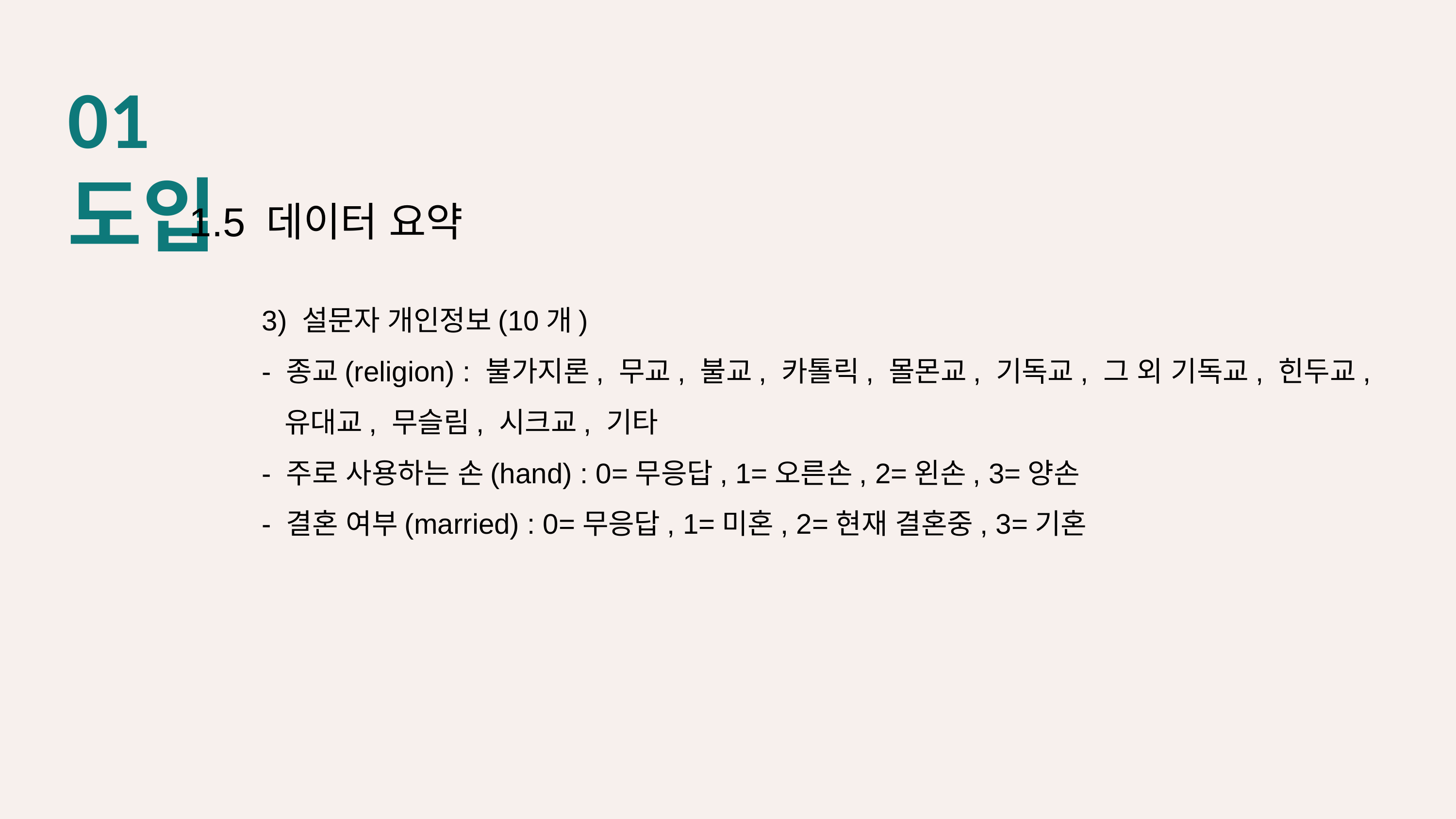

01 도입
1.5 데이터 요약

	3) 설문자 개인정보(10개)
	- 종교(religion) : 불가지론, 무교, 불교, 카톨릭, 몰몬교, 기독교, 그 외 기독교, 힌두교,
	  유대교, 무슬림, 시크교, 기타
	- 주로 사용하는 손(hand) : 0=무응답, 1=오른손, 2=왼손, 3=양손
	- 결혼 여부(married) : 0=무응답, 1=미혼, 2=현재 결혼중, 3=기혼